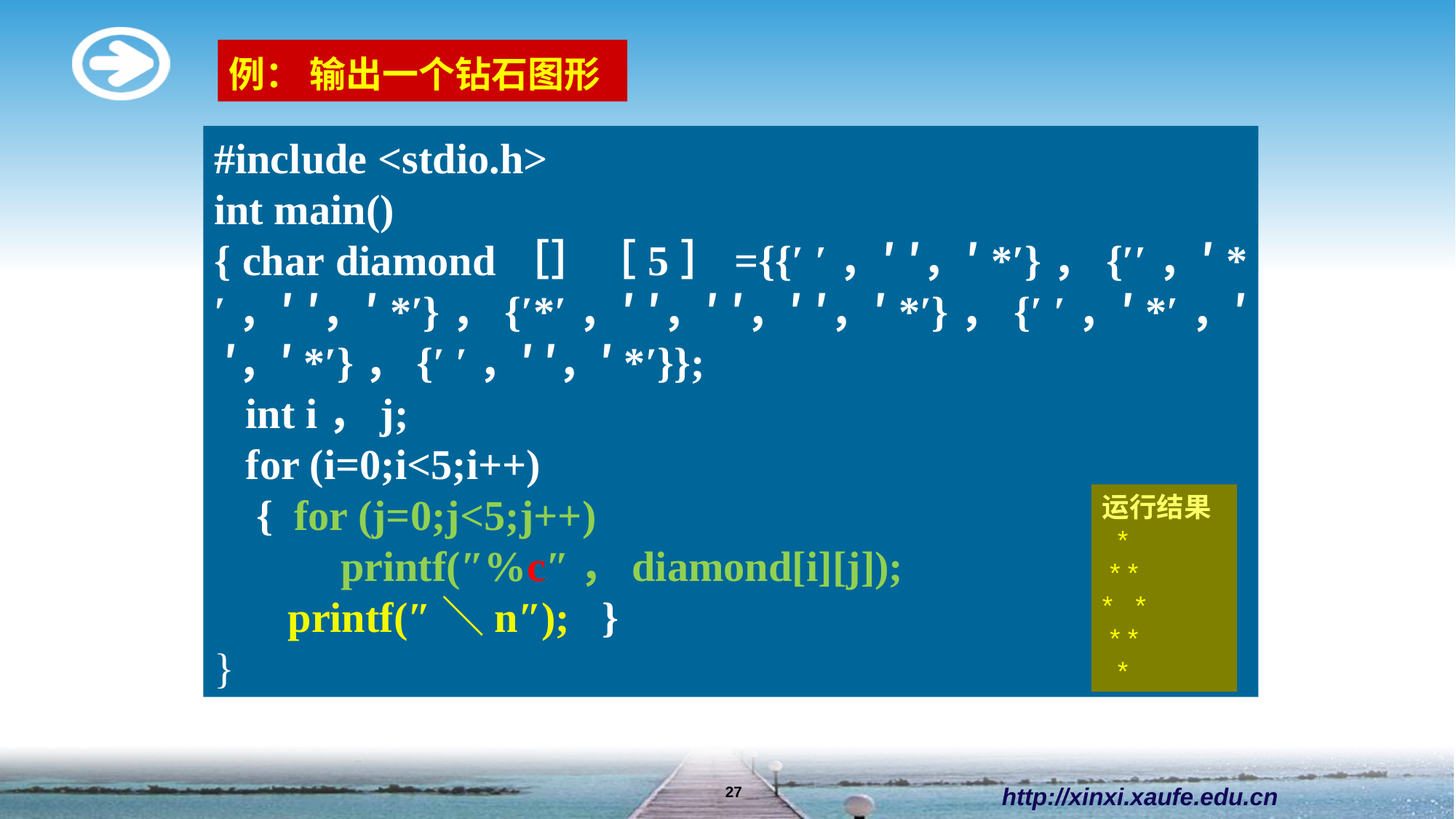

例： 输出一个钻石图形
#include <stdio.h>
int main()
{ char diamond［］［5］={{′ ′，′ ′，′*′}，{′′，′*′，′ ′，′*′}，{′*′，′ ′，′ ′，′ ′，′*′}，{′ ′，′*′，′ ′，′*′}，{′ ′，′ ′，′*′}};
   int i，j;
   for (i=0;i<5;i++)
    {  for (j=0;j<5;j++)
            printf(″%c″，diamond[i][j]);
       printf(″＼n″);   }
}
运行结果
  *
 * *
*   *
 * *
  *
http://xinxi.xaufe.edu.cn
27